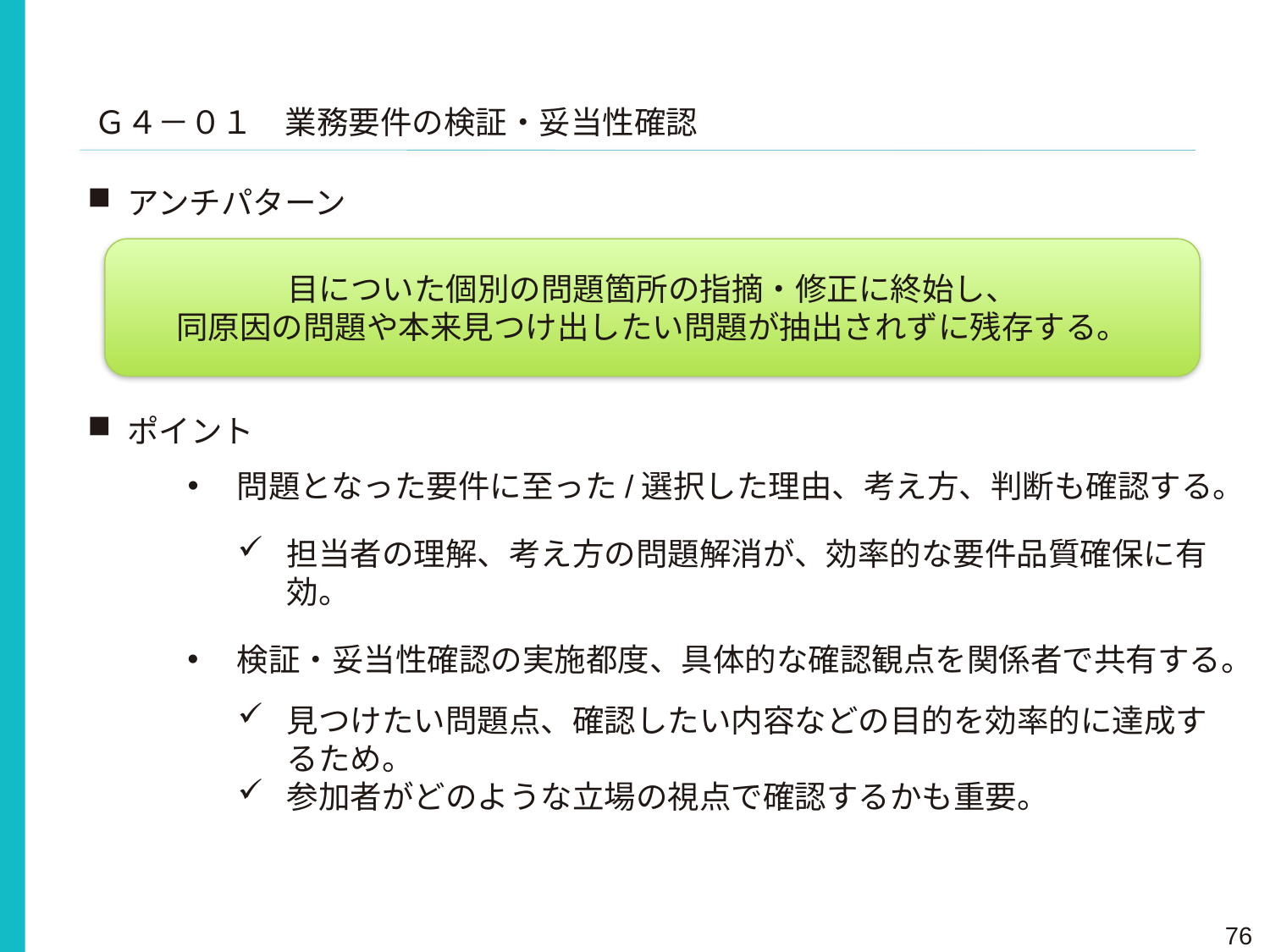

Ｇ４－０１　業務要件の検証・妥当性確認
アンチパターン

ポイント

問題となった要件に至った/選択した理由、考え方、判断も確認する。

担当者の理解、考え方の問題解消が、効率的な要件品質確保に有効。

検証・妥当性確認の実施都度、具体的な確認観点を関係者で共有する。

見つけたい問題点、確認したい内容などの目的を効率的に達成するため。
参加者がどのような立場の視点で確認するかも重要。

目についた個別の問題箇所の指摘・修正に終始し、
同原因の問題や本来見つけ出したい問題が抽出されずに残存する。
76